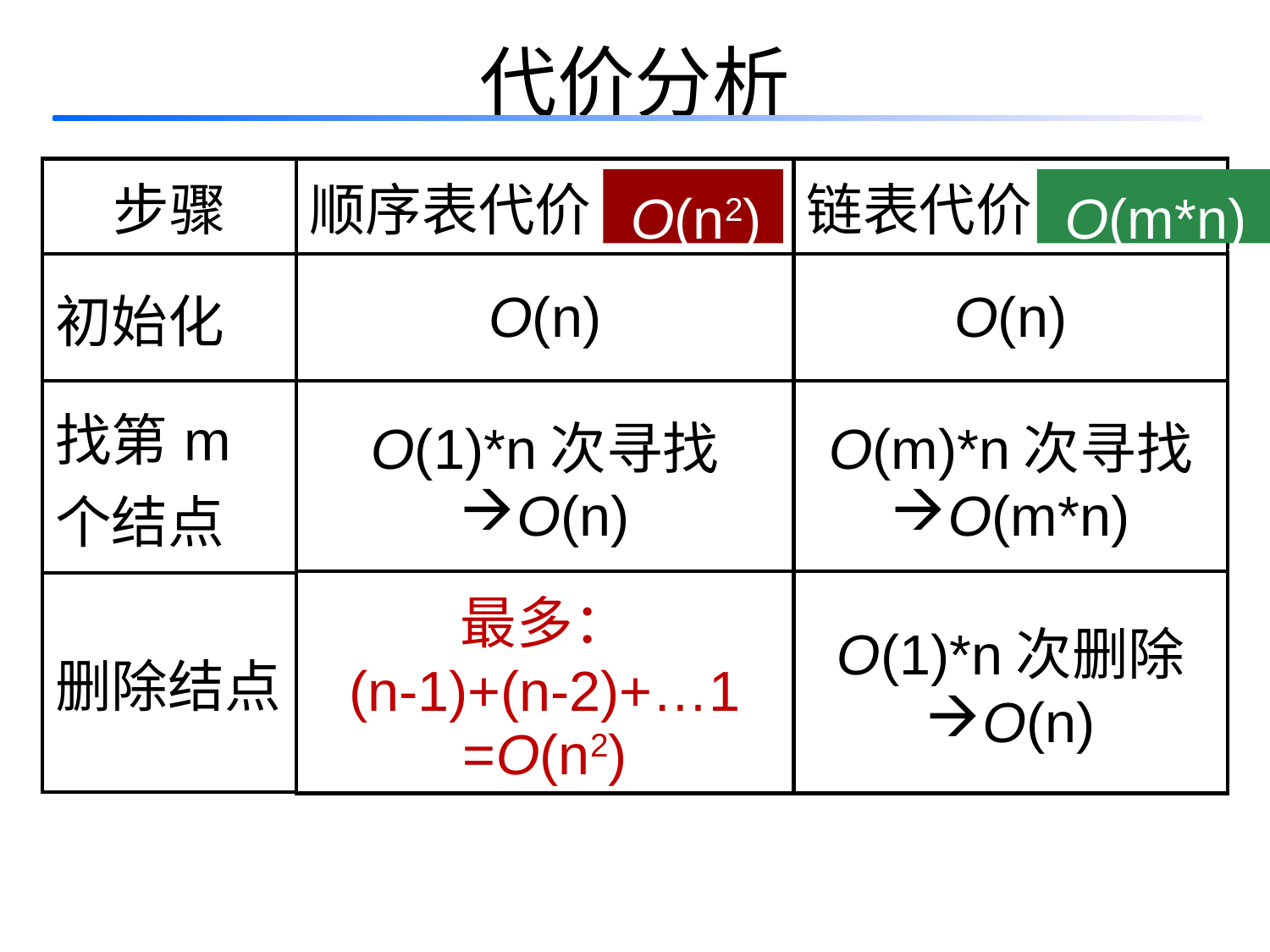

代价分析

| 步骤 | 顺序表代价 | 链表代价 |
| --- | --- | --- |
O(n2)
O(m*n)
| 初始化 |
| --- |
| 找第m个结点 |
| 删除结点 |
| O(n) | O(n) |
| --- | --- |
| O(1)\*n次寻找 O(n) | O(m)\*n次寻找 O(m\*n) |
| --- | --- |
| 最多： (n-1)+(n-2)+…1 =O(n2) | O(1)\*n次删除 O(n) |
| --- | --- |